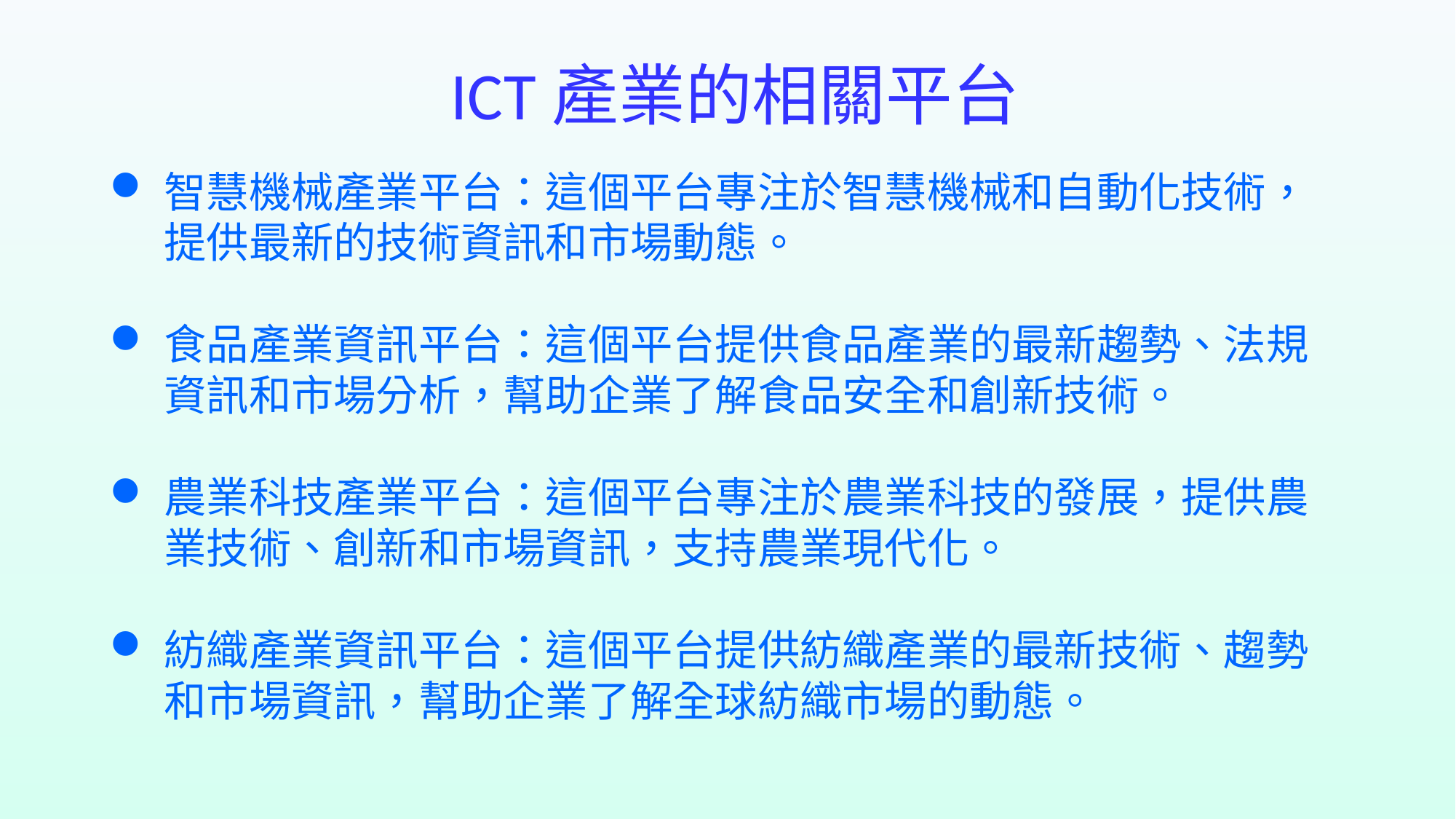

# ICT產業的相關平台
智慧機械產業平台：這個平台專注於智慧機械和自動化技術，提供最新的技術資訊和市場動態。

食品產業資訊平台：這個平台提供食品產業的最新趨勢、法規資訊和市場分析，幫助企業了解食品安全和創新技術。

農業科技產業平台：這個平台專注於農業科技的發展，提供農業技術、創新和市場資訊，支持農業現代化。

紡織產業資訊平台：這個平台提供紡織產業的最新技術、趨勢和市場資訊，幫助企業了解全球紡織市場的動態。